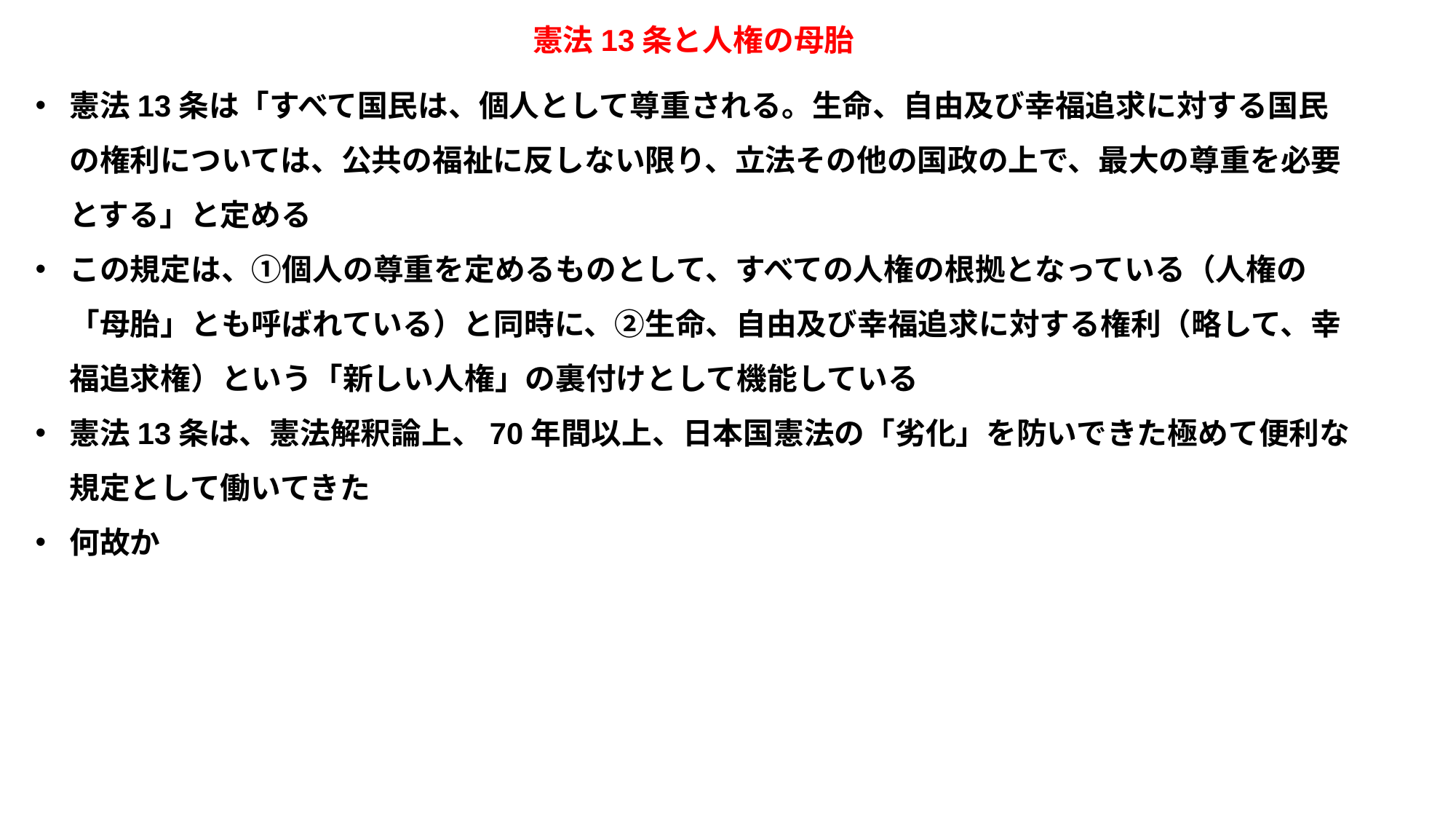

憲法13条と人権の母胎
憲法13条は「すべて国民は、個人として尊重される。生命、自由及び幸福追求に対する国民の権利については、公共の福祉に反しない限り、立法その他の国政の上で、最大の尊重を必要とする」と定める
この規定は、①個人の尊重を定めるものとして、すべての人権の根拠となっている（人権の「母胎」とも呼ばれている）と同時に、②生命、自由及び幸福追求に対する権利（略して、幸福追求権）という「新しい人権」の裏付けとして機能している
憲法13条は、憲法解釈論上、70年間以上、日本国憲法の「劣化」を防いできた極めて便利な規定として働いてきた
何故か